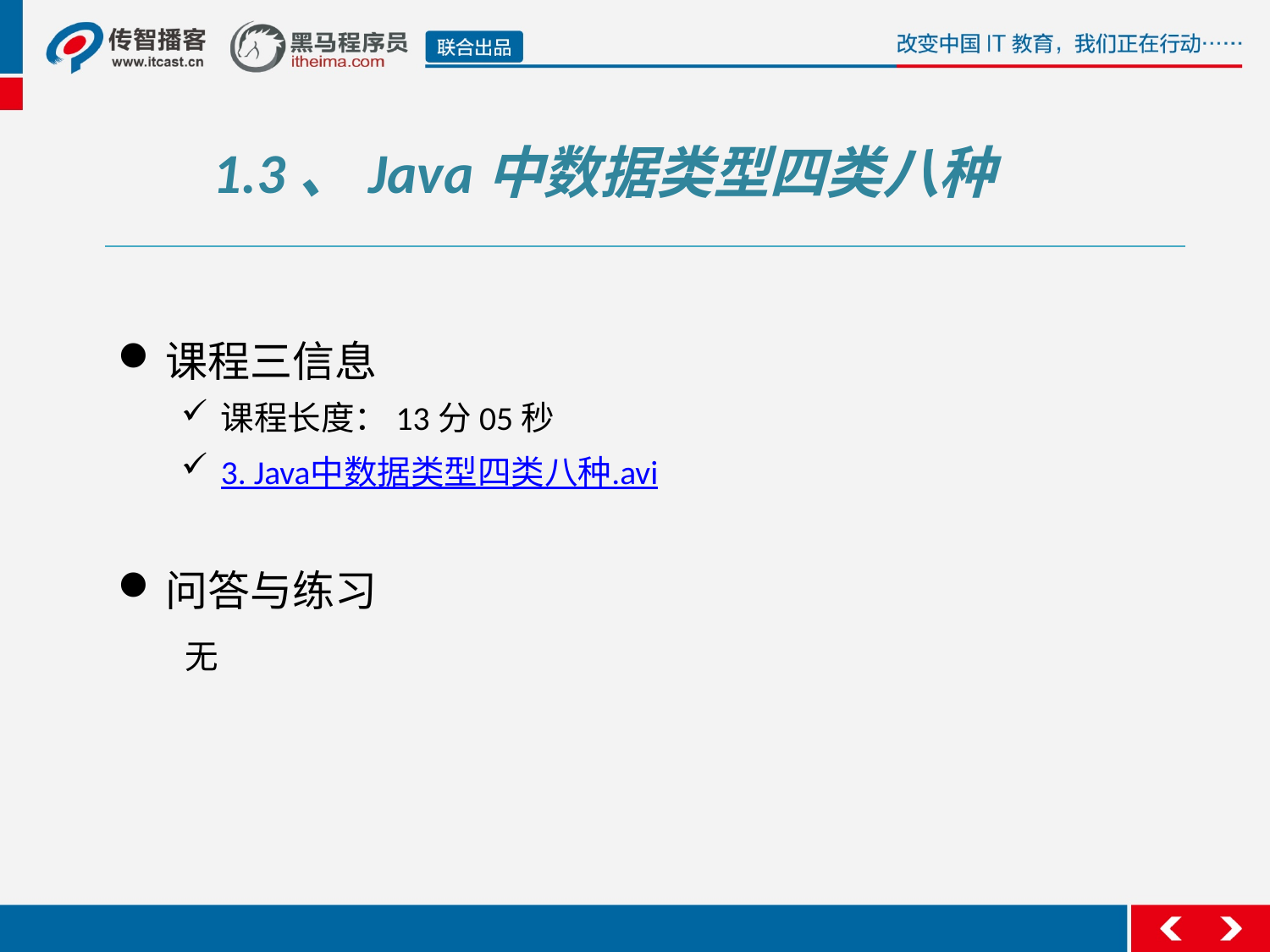

1.3、Java中数据类型四类八种

课程三信息
课程长度：13分05秒
3. Java中数据类型四类八种.avi

问答与练习
      无